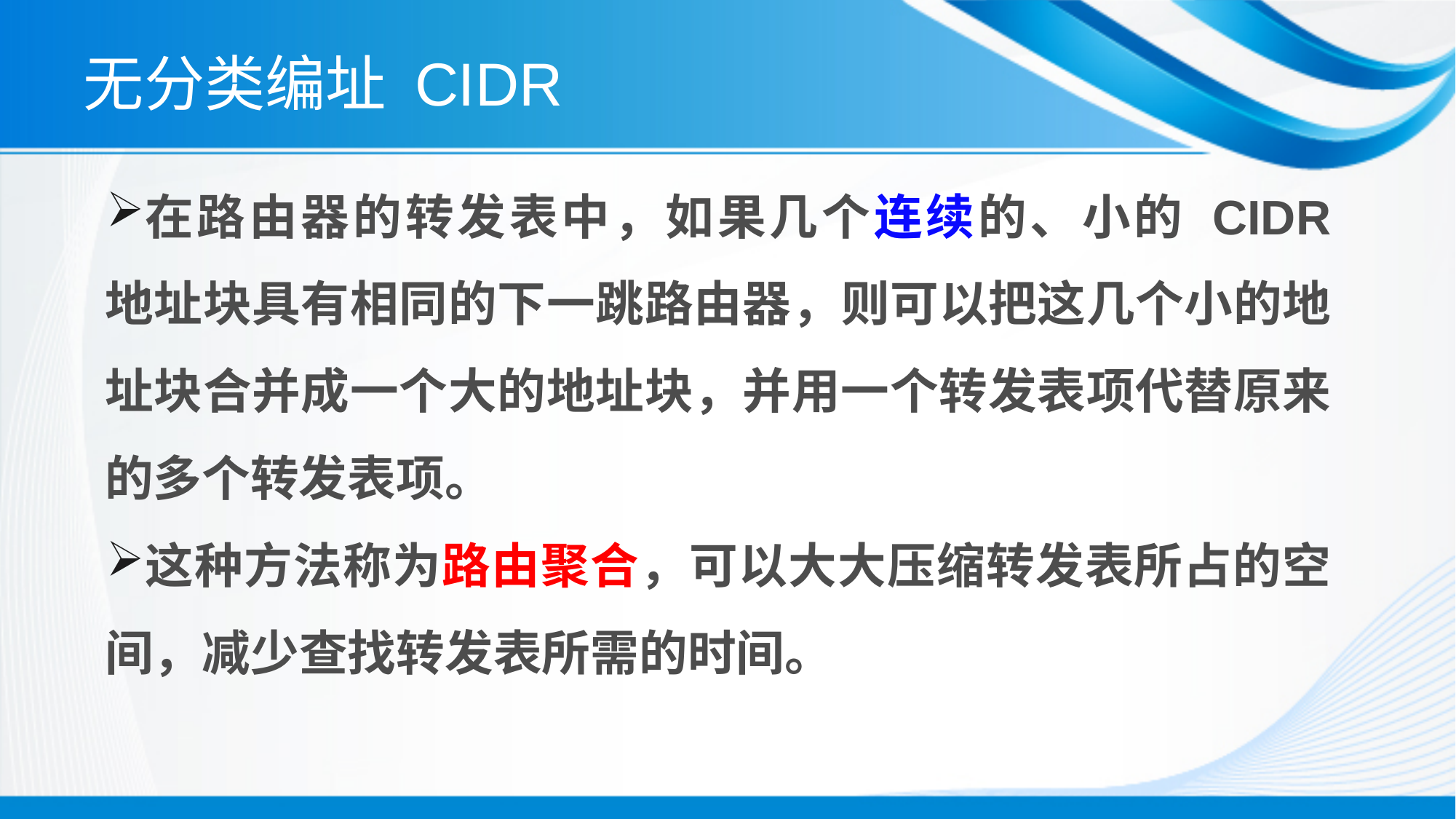

# 无分类编址 CIDR
在路由器的转发表中，如果几个连续的、小的 CIDR 地址块具有相同的下一跳路由器，则可以把这几个小的地址块合并成一个大的地址块，并用一个转发表项代替原来的多个转发表项。
这种方法称为路由聚合，可以大大压缩转发表所占的空间，减少查找转发表所需的时间。